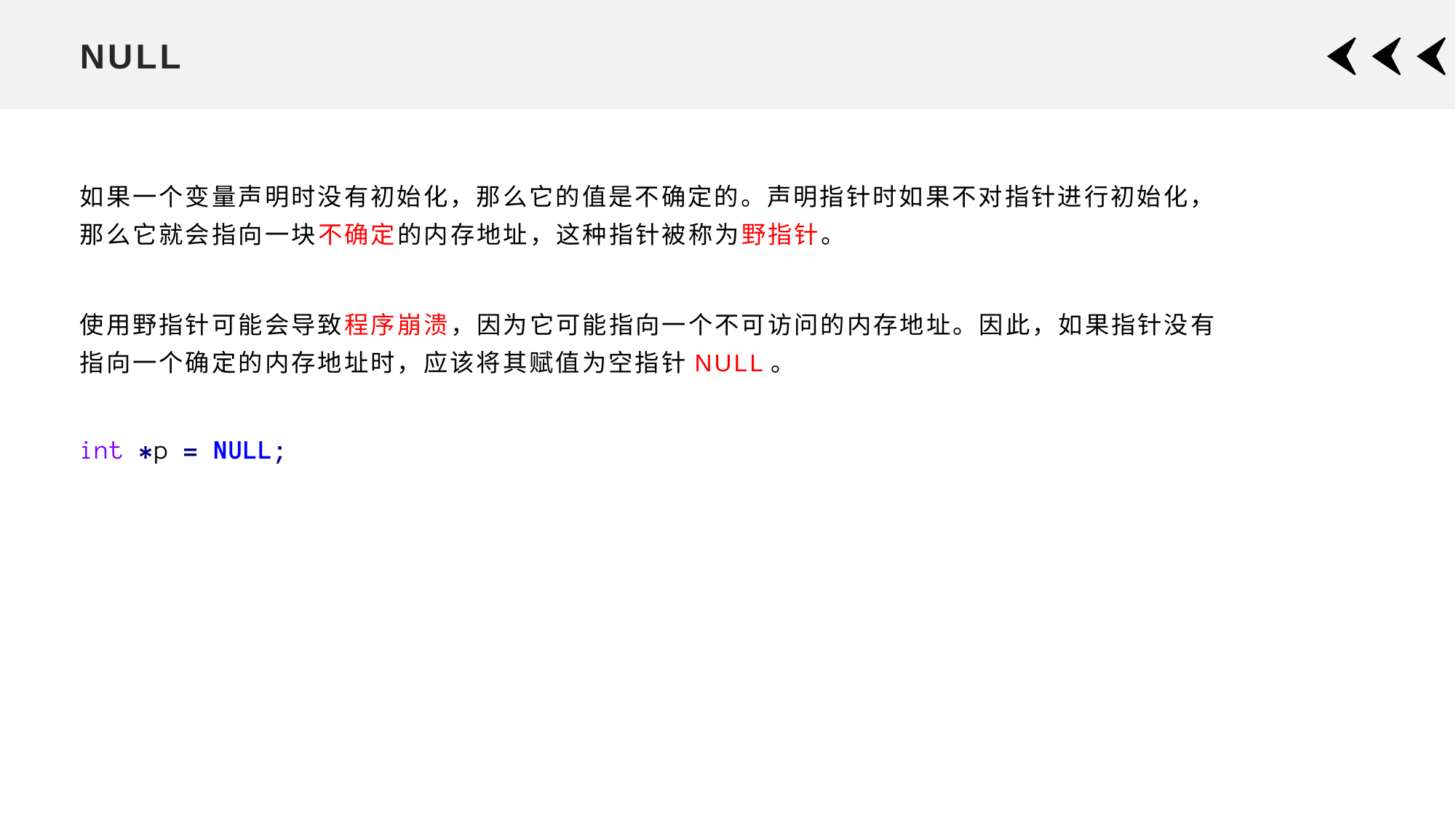

# NULL
如果一个变量声明时没有初始化，那么它的值是不确定的。声明指针时如果不对指针进行初始化，那么它就会指向一块不确定的内存地址，这种指针被称为野指针。
使用野指针可能会导致程序崩溃，因为它可能指向一个不可访问的内存地址。因此，如果指针没有指向一个确定的内存地址时，应该将其赋值为空指针NULL。
int *p = NULL;